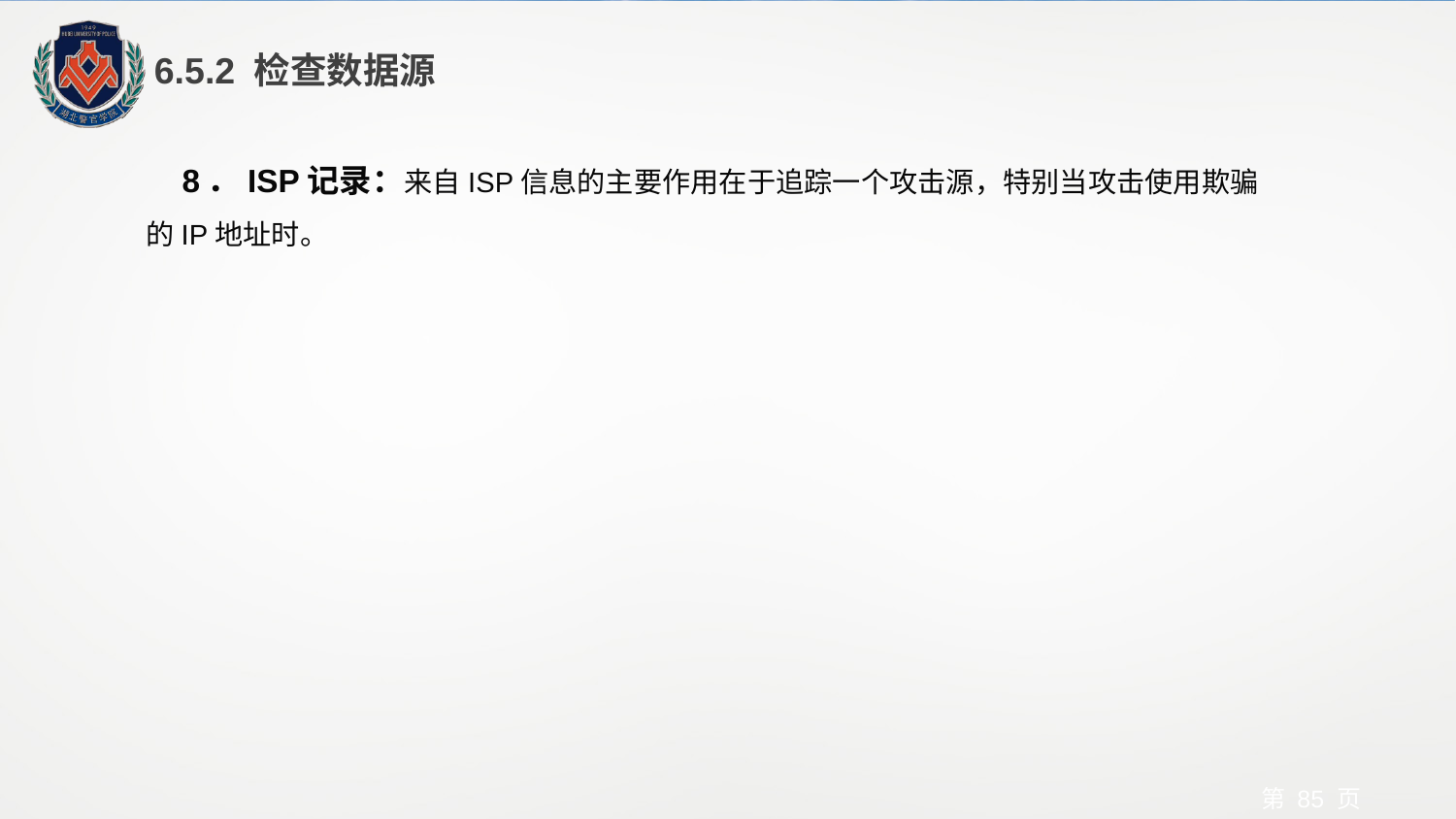

6.5.2 检查数据源
    8．ISP记录：来自ISP信息的主要作用在于追踪一个攻击源，特别当攻击使用欺骗的IP地址时。